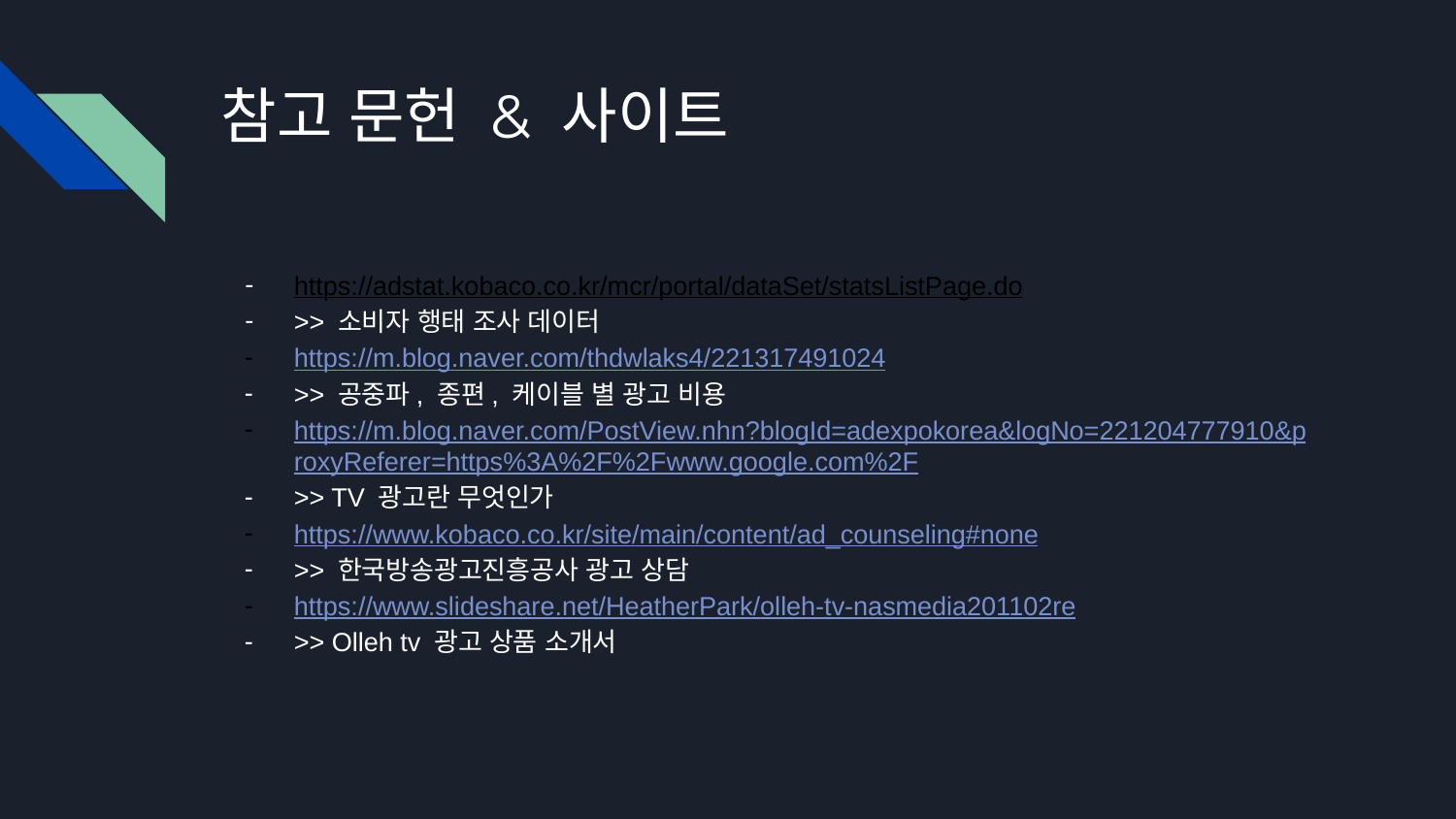

# 참고 문헌 & 사이트
https://adstat.kobaco.co.kr/mcr/portal/dataSet/statsListPage.do
>> 소비자 행태 조사 데이터
https://m.blog.naver.com/thdwlaks4/221317491024
>> 공중파, 종편, 케이블 별 광고 비용
https://m.blog.naver.com/PostView.nhn?blogId=adexpokorea&logNo=221204777910&proxyReferer=https%3A%2F%2Fwww.google.com%2F
>> TV 광고란 무엇인가
https://www.kobaco.co.kr/site/main/content/ad_counseling#none
>> 한국방송광고진흥공사 광고 상담
https://www.slideshare.net/HeatherPark/olleh-tv-nasmedia201102re
>> Olleh tv 광고 상품 소개서